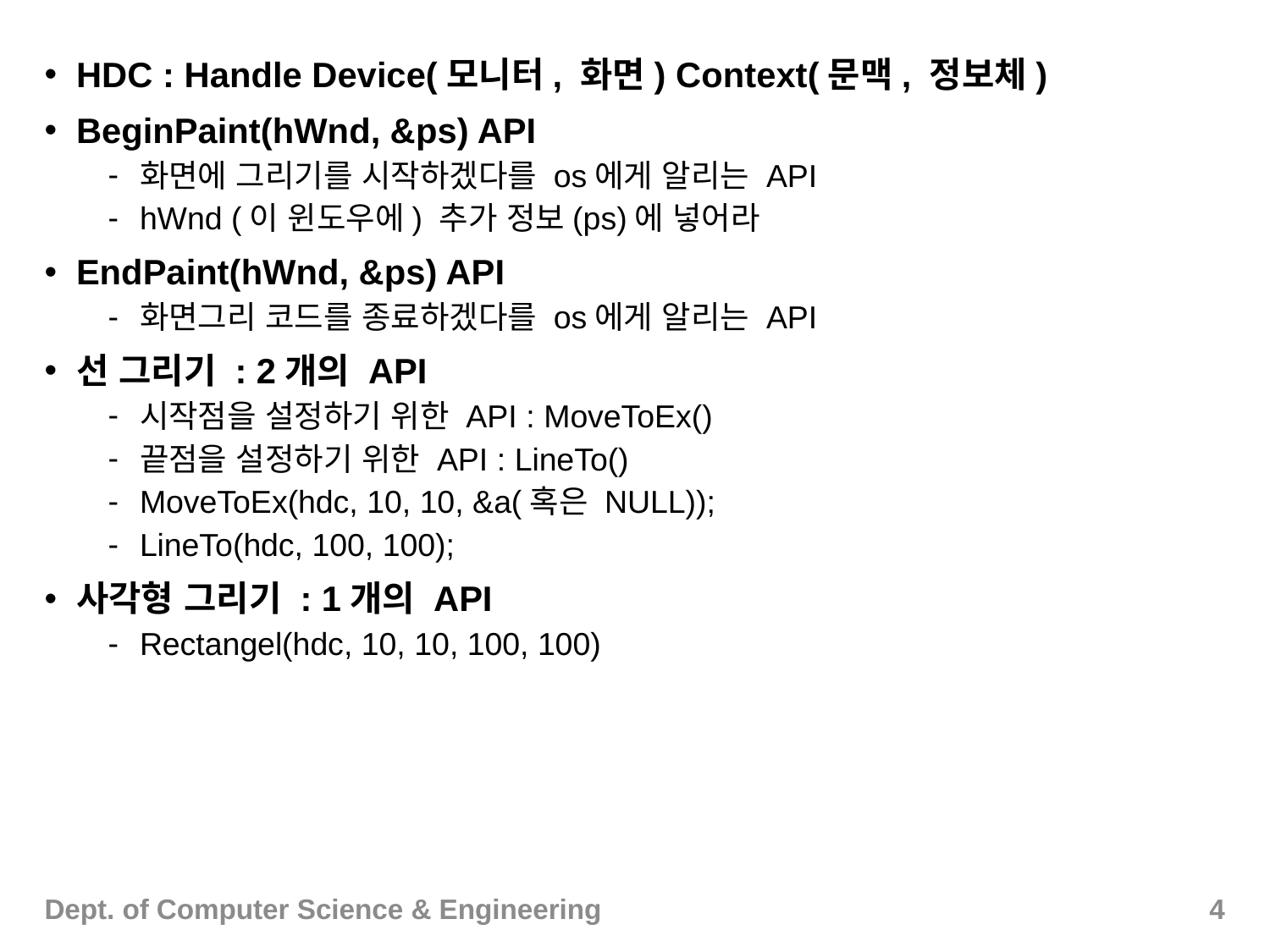

HDC : Handle Device(모니터, 화면) Context(문맥, 정보체)
BeginPaint(hWnd, &ps) API
화면에 그리기를 시작하겠다를 os에게 알리는 API
hWnd (이 윈도우에) 추가 정보(ps)에 넣어라
EndPaint(hWnd, &ps) API
화면그리 코드를 종료하겠다를 os에게 알리는 API
선 그리기 : 2개의 API
시작점을 설정하기 위한 API : MoveToEx()
끝점을 설정하기 위한 API : LineTo()
MoveToEx(hdc, 10, 10, &a(혹은 NULL));
LineTo(hdc, 100, 100);
사각형 그리기 : 1개의 API
Rectangel(hdc, 10, 10, 100, 100)
Dept. of Computer Science & Engineering
4